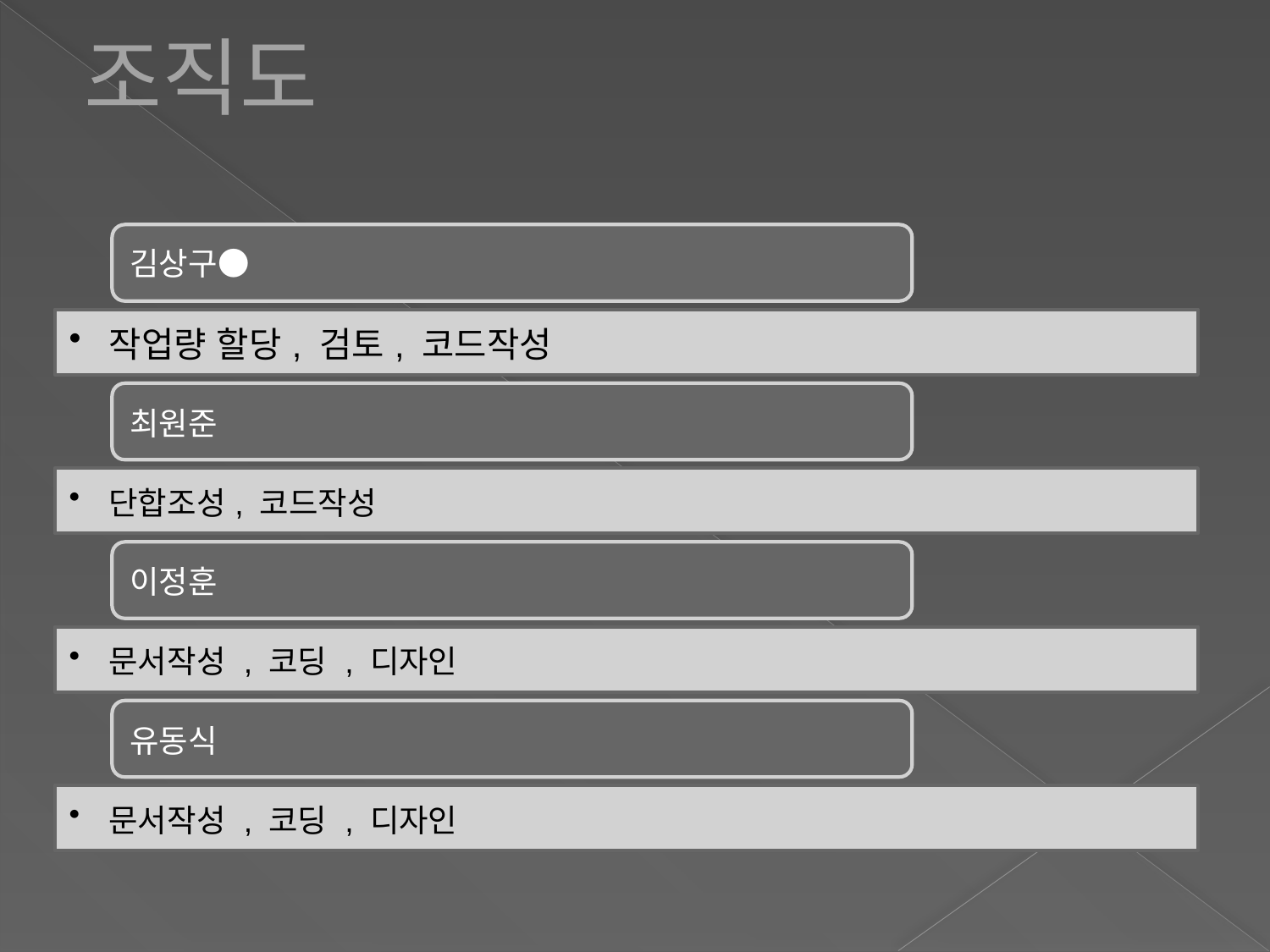

# 조직도
김상구●
최원준
이정훈
유동식
작업량 할당, 검토, 코드작성
단합조성, 코드작성
문서작성 , 코딩 , 디자인
문서작성 , 코딩 , 디자인